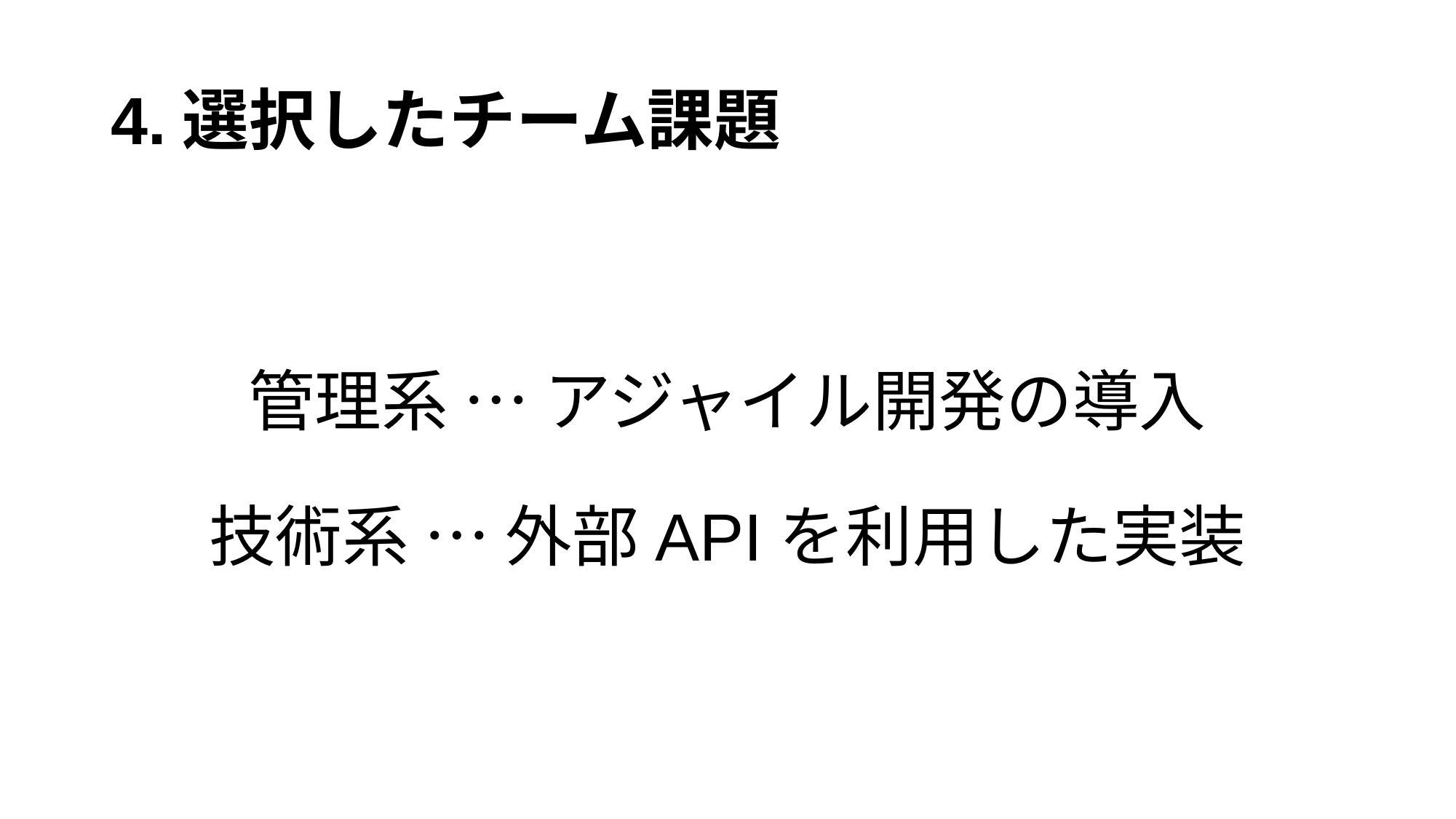

# 4.選択したチーム課題

管理系 … アジャイル開発の導入
技術系 … 外部APIを利用した実装